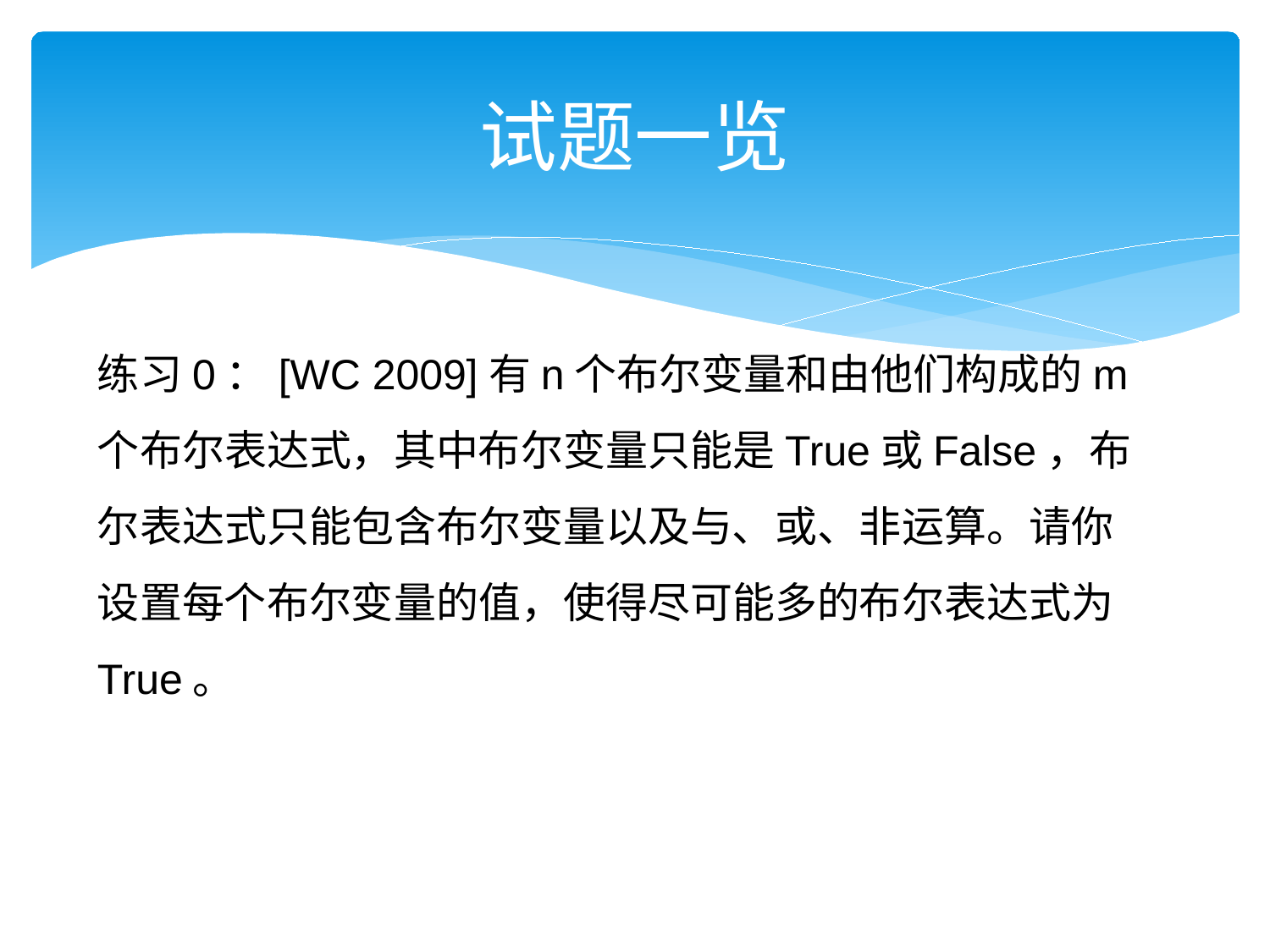

# 试题一览
练习0：[WC 2009]有n个布尔变量和由他们构成的m个布尔表达式，其中布尔变量只能是True或False，布尔表达式只能包含布尔变量以及与、或、非运算。请你设置每个布尔变量的值，使得尽可能多的布尔表达式为True。